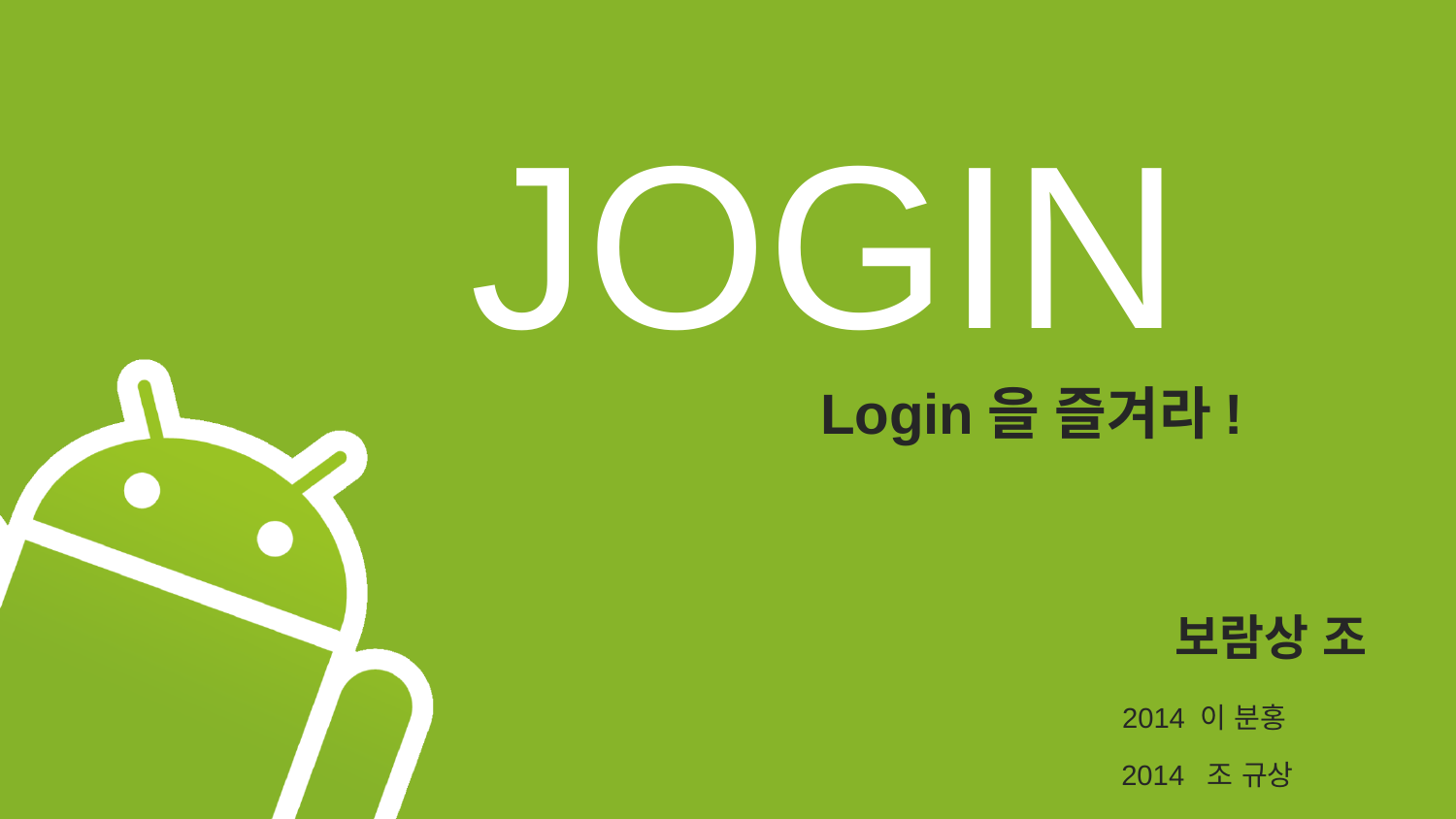

JOGIN
Login을 즐겨라!
보람상 조
2014 이 분홍
2014  조 규상